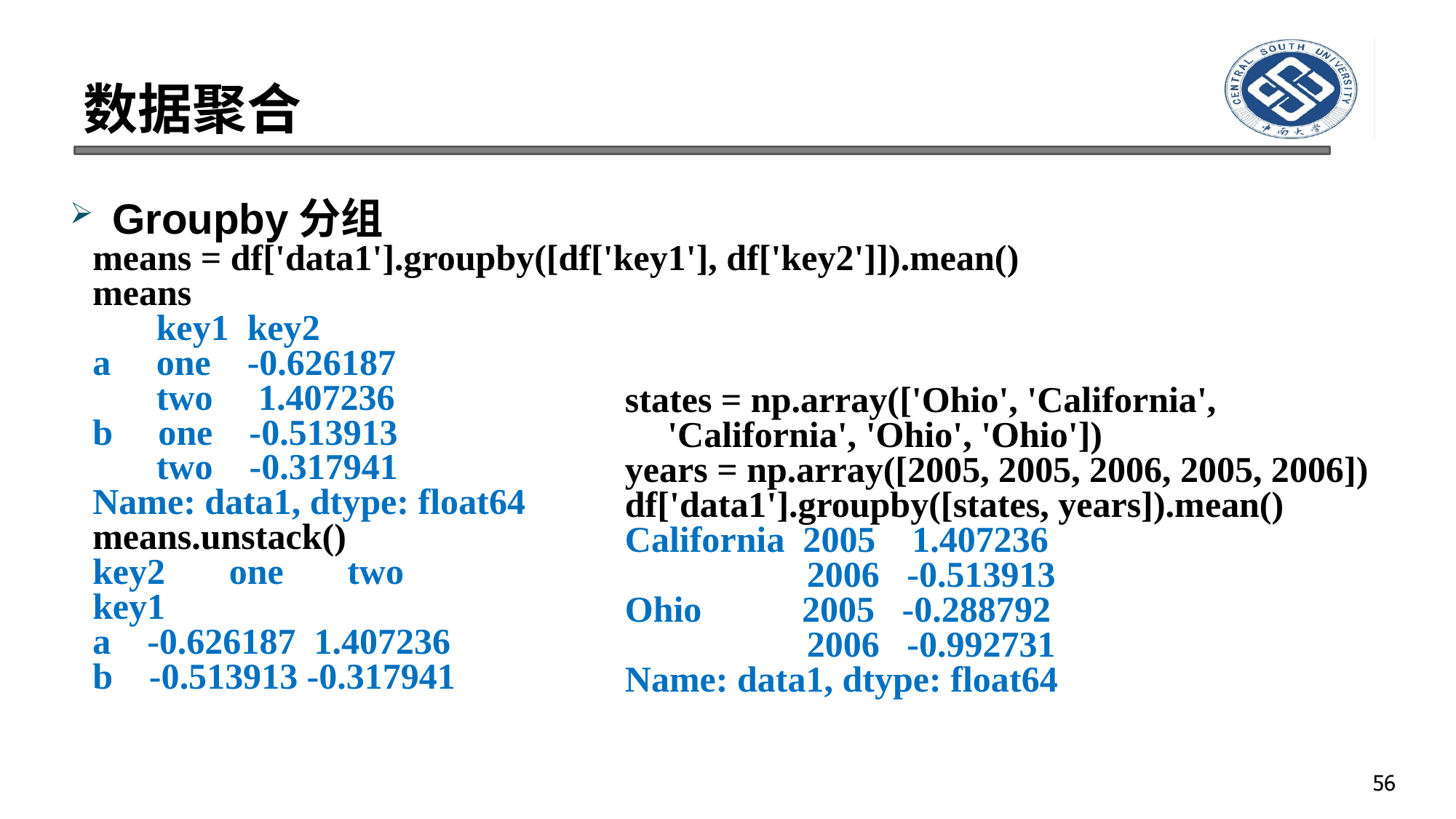

# 数据聚合
Groupby分组
means = df['data1'].groupby([df['key1'], df['key2']]).mean()
means
       key1  key2
a     one    -0.626187
       two     1.407236
b     one    -0.513913
       two    -0.317941
Name: data1, dtype: float64
means.unstack()
key2       one       two
key1
a    -0.626187  1.407236
b    -0.513913 -0.317941
states = np.array(['Ohio', 'California', 'California', 'Ohio', 'Ohio'])
years = np.array([2005, 2005, 2006, 2005, 2006])
df['data1'].groupby([states, years]).mean()
California  2005    1.407236
                    2006   -0.513913
Ohio           2005   -0.288792
                    2006   -0.992731
Name: data1, dtype: float64
56